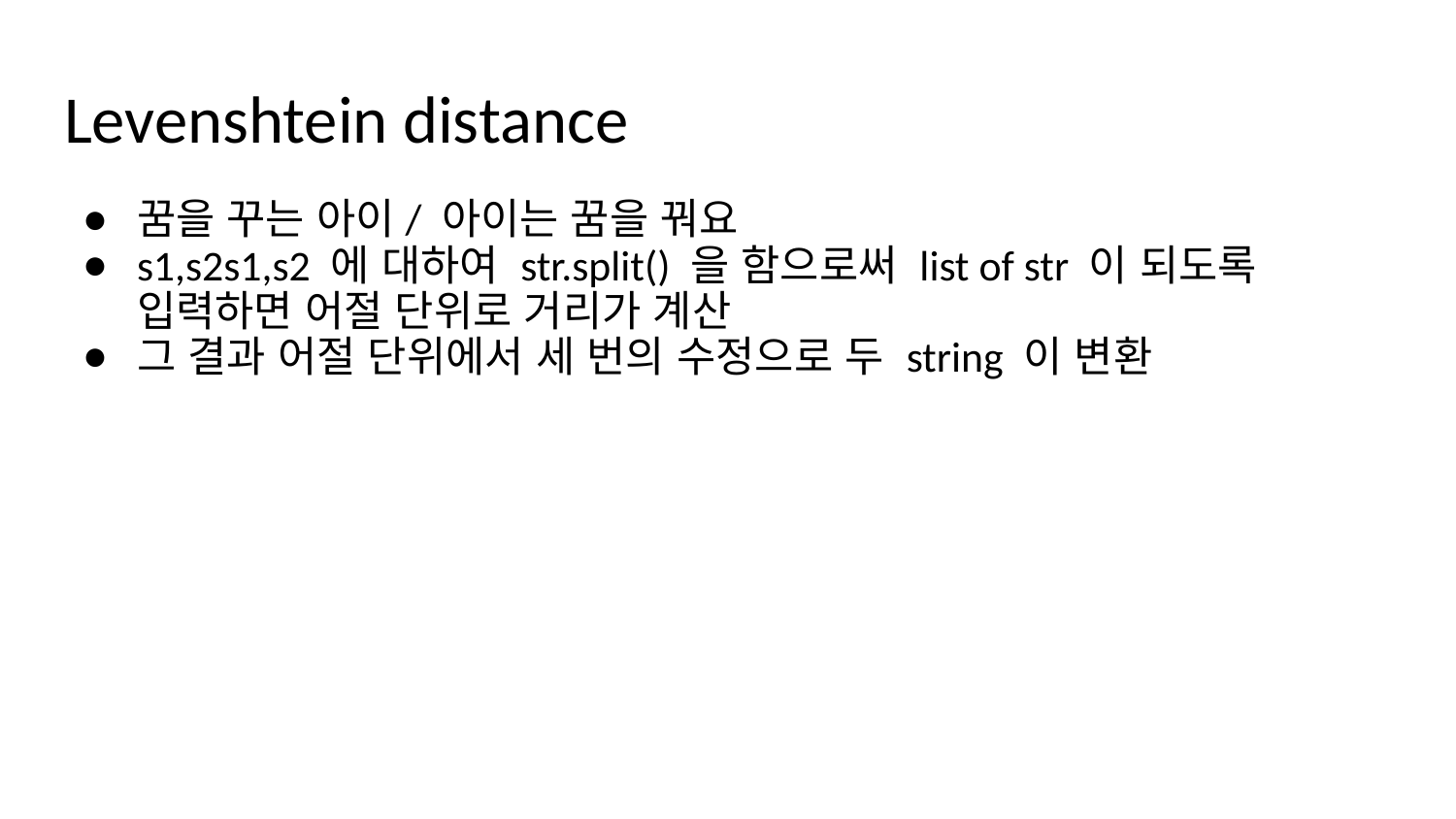

# Levenshtein distance
꿈을 꾸는 아이/ 아이는 꿈을 꿔요
s1,s2s1,s2 에 대하여 str.split() 을 함으로써 list of str 이 되도록 입력하면 어절 단위로 거리가 계산
그 결과 어절 단위에서 세 번의 수정으로 두 string 이 변환